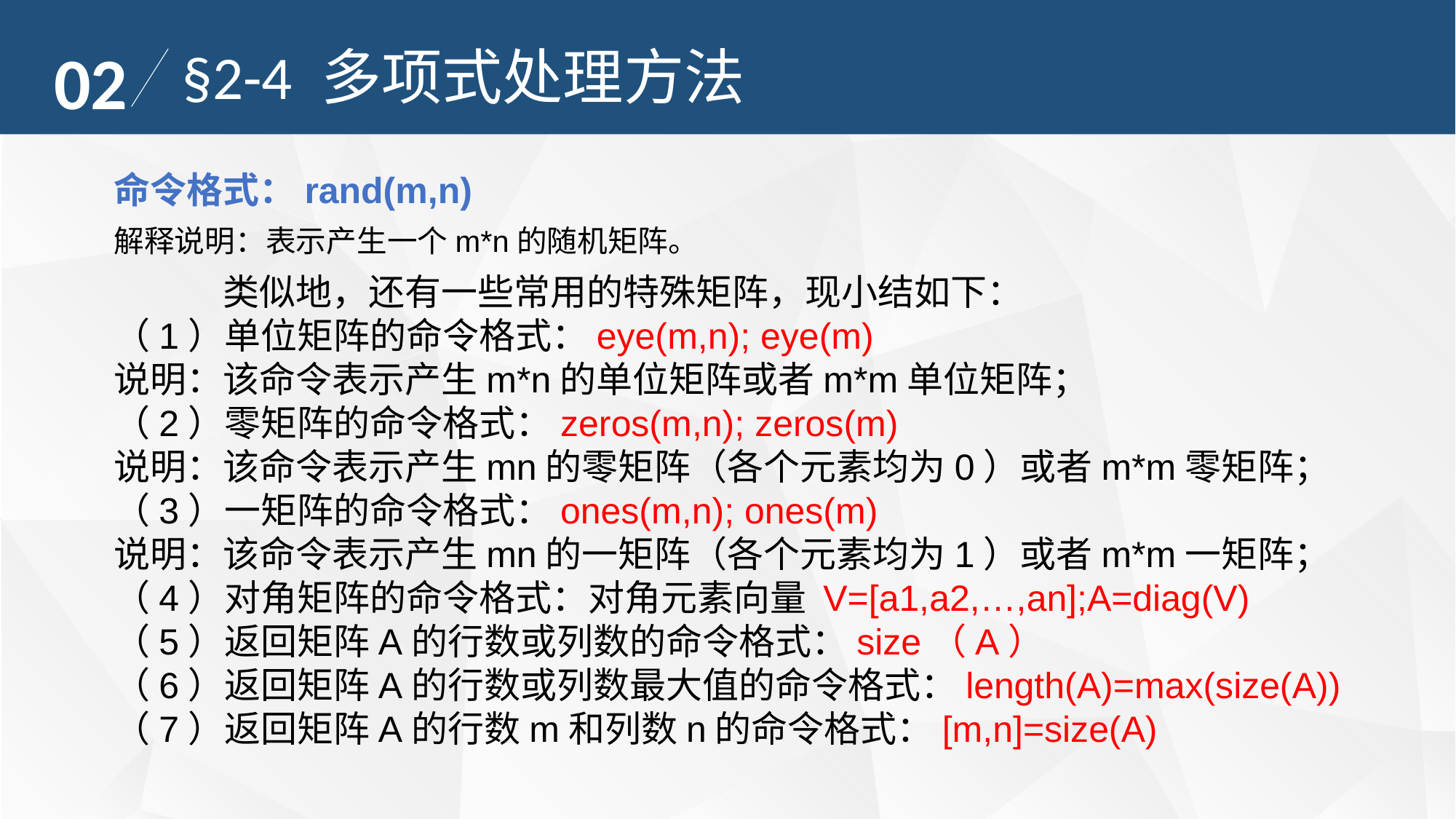

02
§2-4 多项式处理方法
命令格式：rand(m,n)
解释说明：表示产生一个m*n的随机矩阵。
	类似地，还有一些常用的特殊矩阵，现小结如下：
（1）单位矩阵的命令格式：eye(m,n); eye(m)
说明：该命令表示产生m*n的单位矩阵或者m*m单位矩阵；
（2）零矩阵的命令格式：zeros(m,n); zeros(m)
说明：该命令表示产生mn的零矩阵（各个元素均为0）或者m*m零矩阵；
（3）一矩阵的命令格式：ones(m,n); ones(m)
说明：该命令表示产生mn的一矩阵（各个元素均为1）或者m*m一矩阵；
（4）对角矩阵的命令格式：对角元素向量 V=[a1,a2,…,an];A=diag(V)
（5）返回矩阵A的行数或列数的命令格式：size（A）
（6）返回矩阵A的行数或列数最大值的命令格式：length(A)=max(size(A))
（7）返回矩阵A的行数m和列数n的命令格式：[m,n]=size(A)